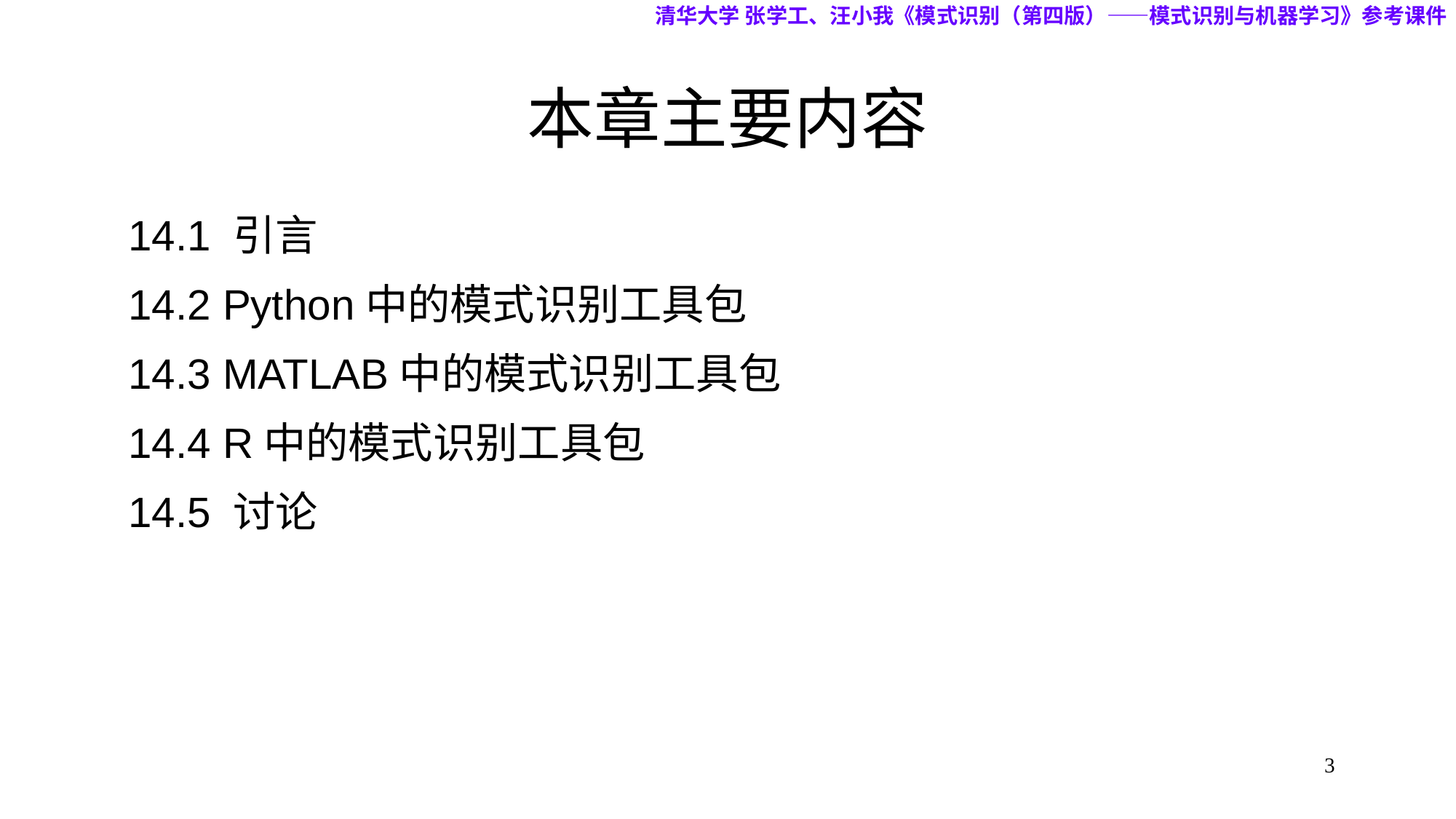

清华大学 张学工、汪小我《模式识别（第四版）——模式识别与机器学习》参考课件
# 本章主要内容
14.1 引言
14.2 Python中的模式识别工具包
14.3 MATLAB中的模式识别工具包
14.4 R中的模式识别工具包
14.5 讨论
3